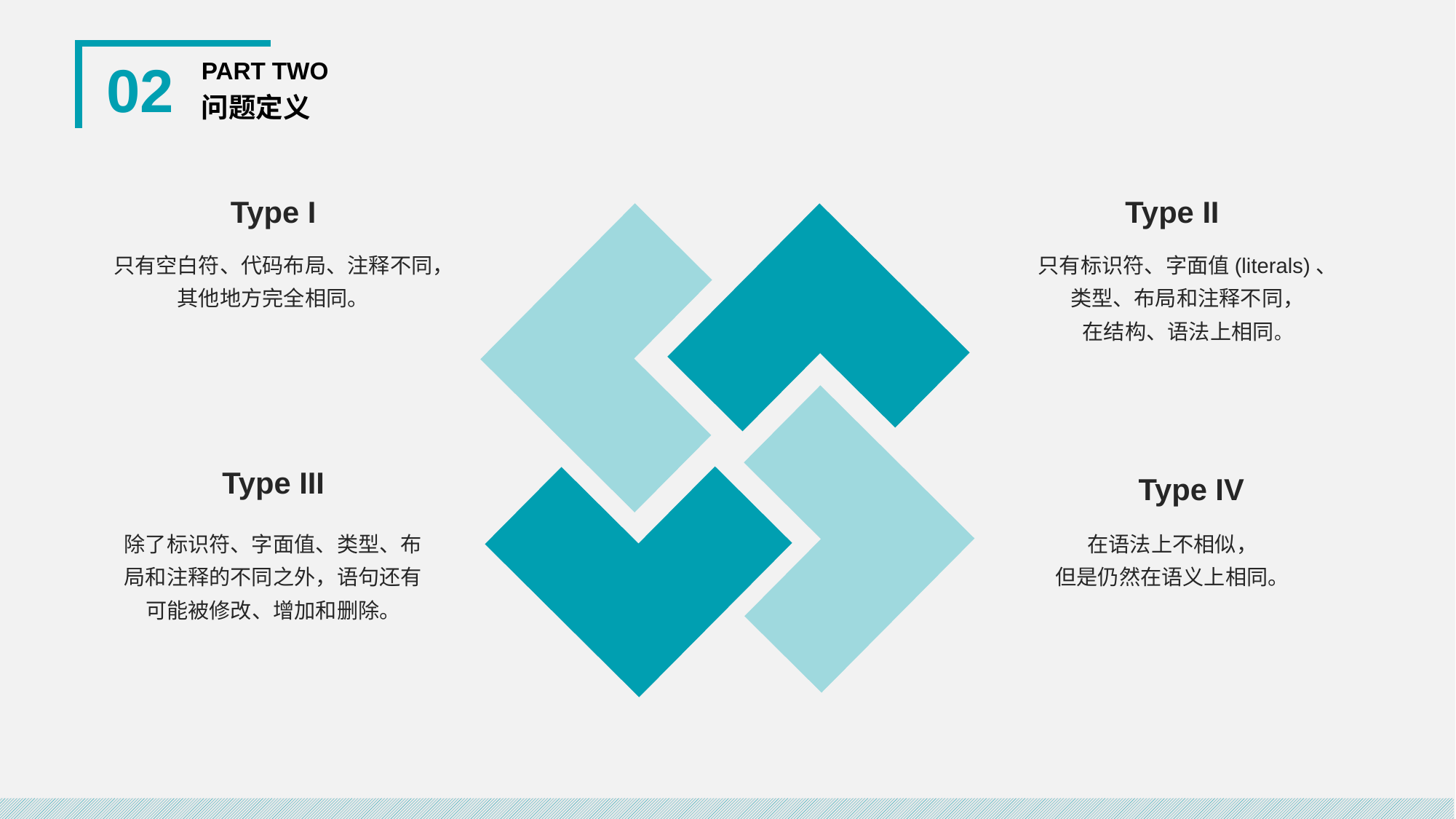

02
PART TWO
问题定义
Type I
Type II
只有空白符、代码布局、注释不同，
其他地方完全相同。
只有标识符、字面值(literals)、
类型、布局和注释不同，
在结构、语法上相同。

Type III
Type IV
除了标识符、字面值、类型、布局和注释的不同之外，语句还有可能被修改、增加和删除。
在语法上不相似，
但是仍然在语义上相同。